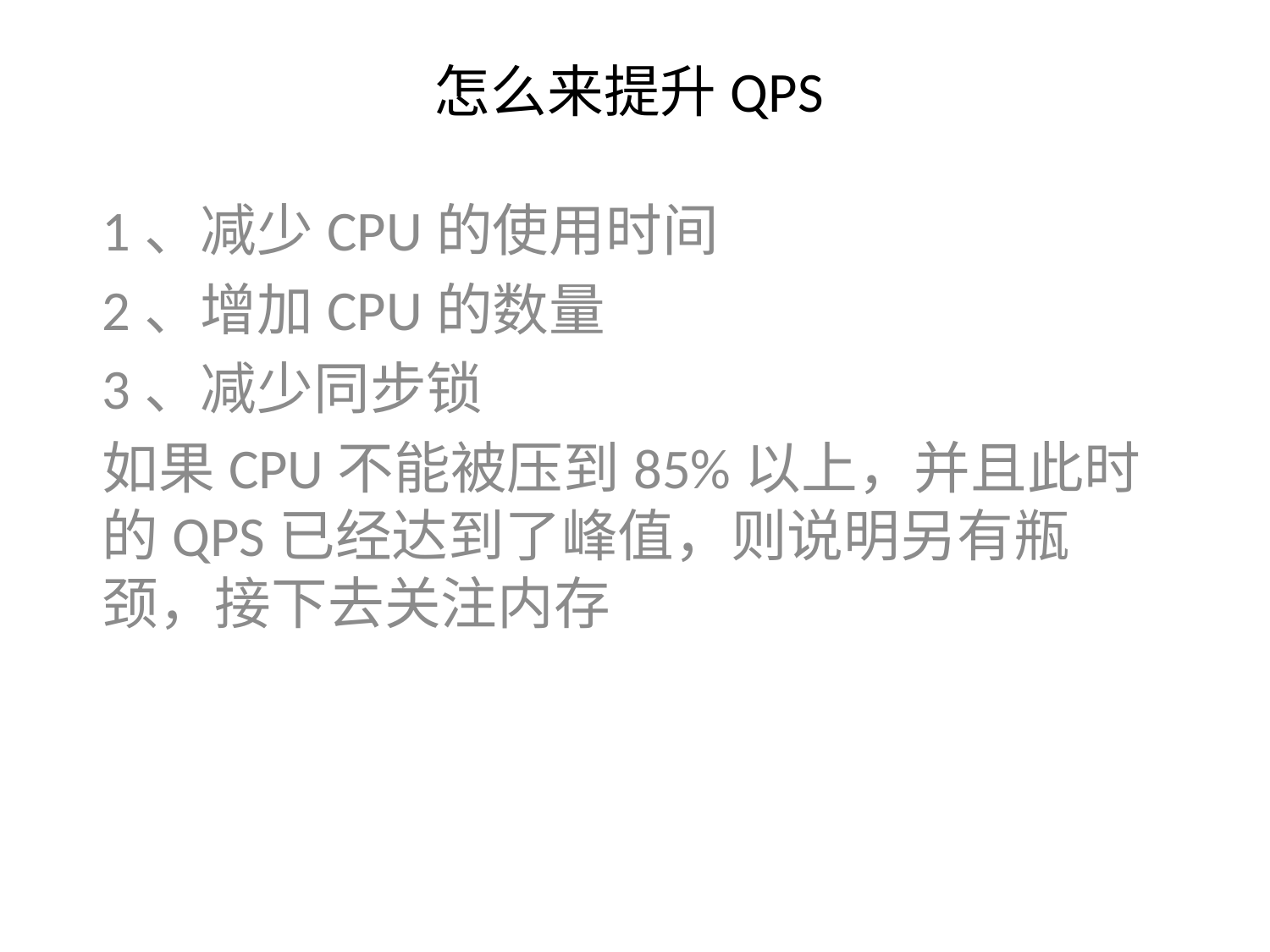

# 怎么来提升QPS
1、减少CPU的使用时间
2、增加CPU的数量
3、减少同步锁
如果CPU不能被压到85%以上，并且此时的QPS已经达到了峰值，则说明另有瓶颈，接下去关注内存